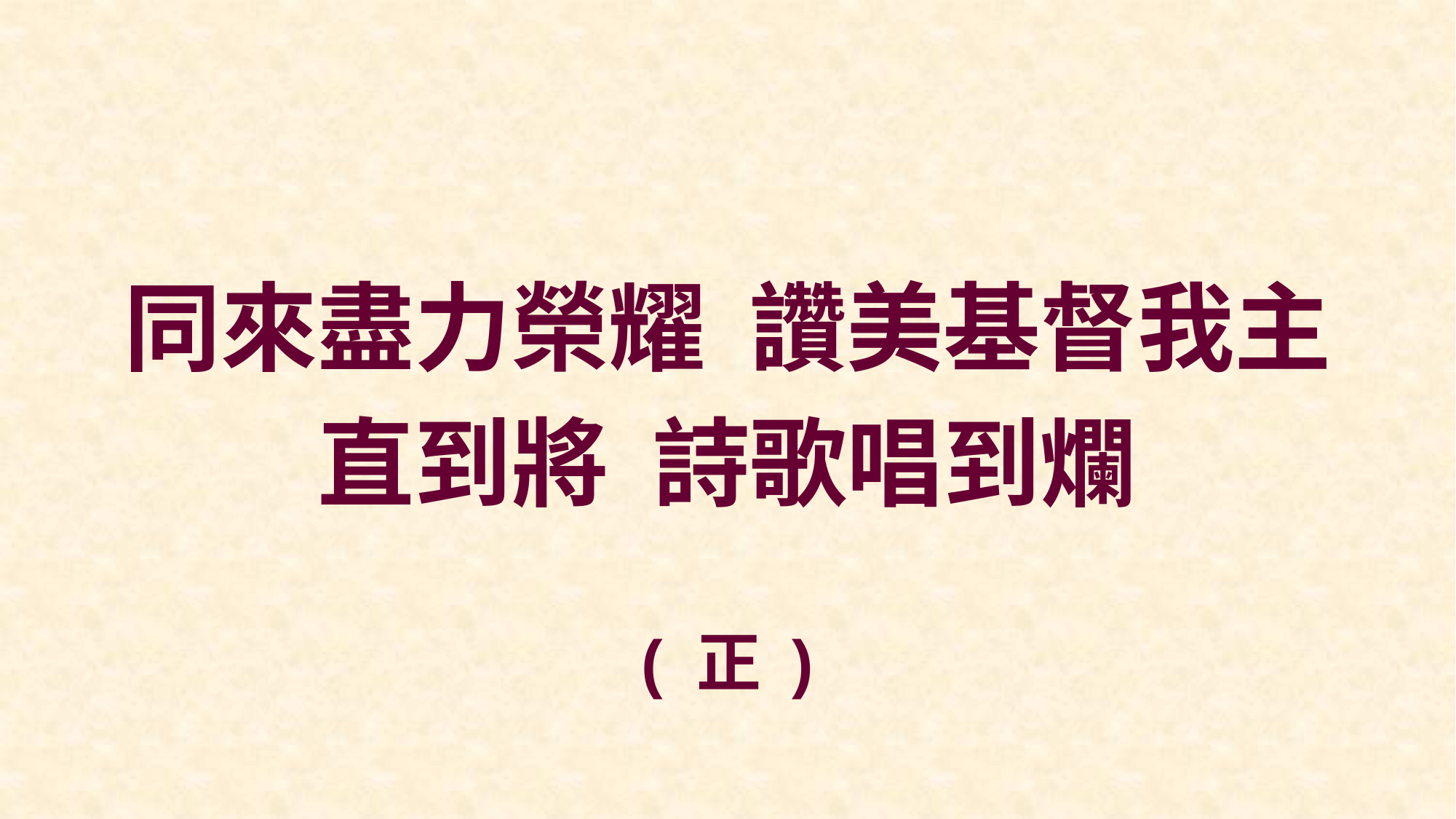

同來盡力榮耀  讚美基督我主
直到將  詩歌唱到爛
( 正 )